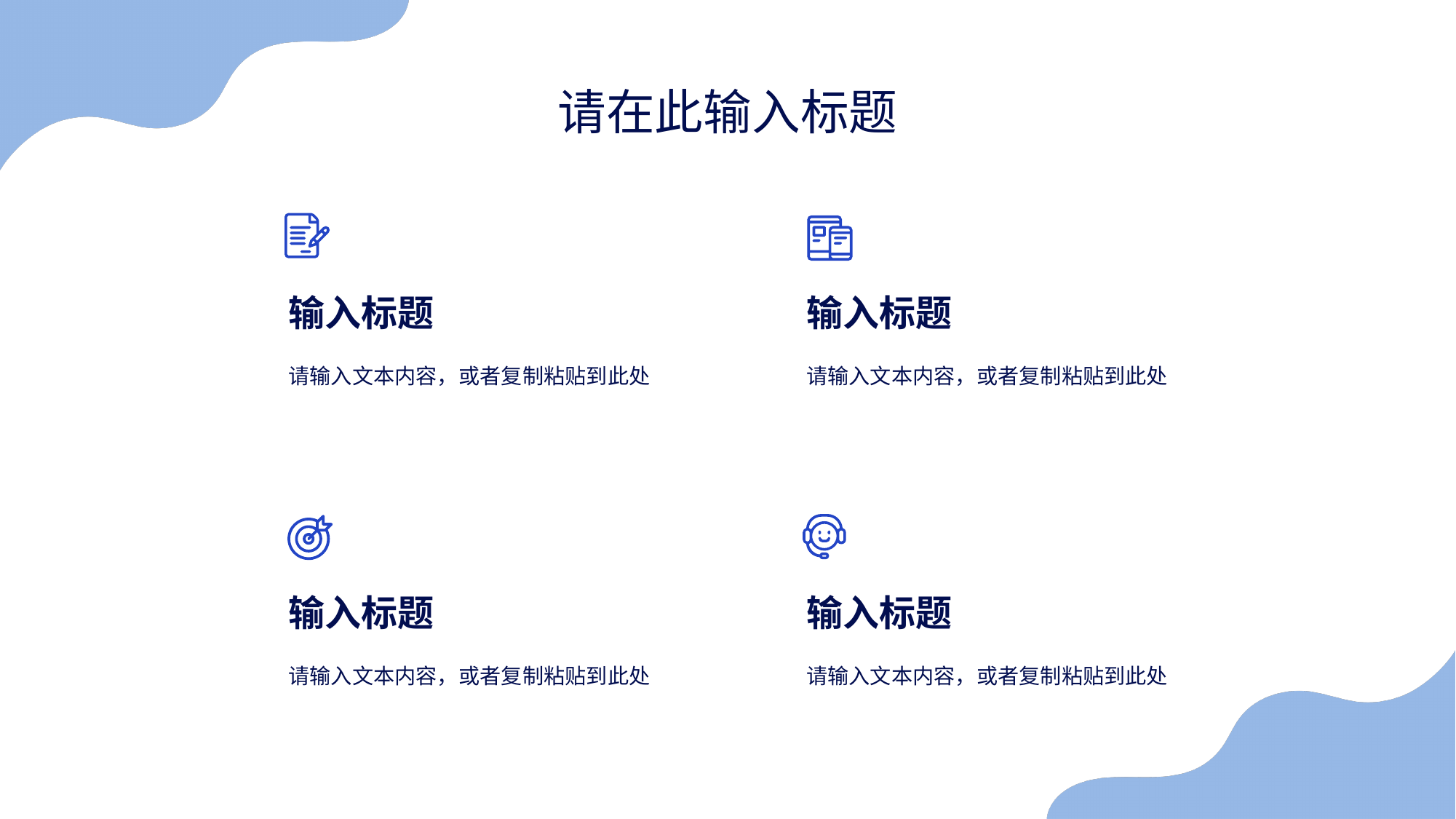

请在此输入标题

输入标题
输入标题
请输入文本内容，或者复制粘贴到此处
请输入文本内容，或者复制粘贴到此处

输入标题
输入标题
请输入文本内容，或者复制粘贴到此处
请输入文本内容，或者复制粘贴到此处